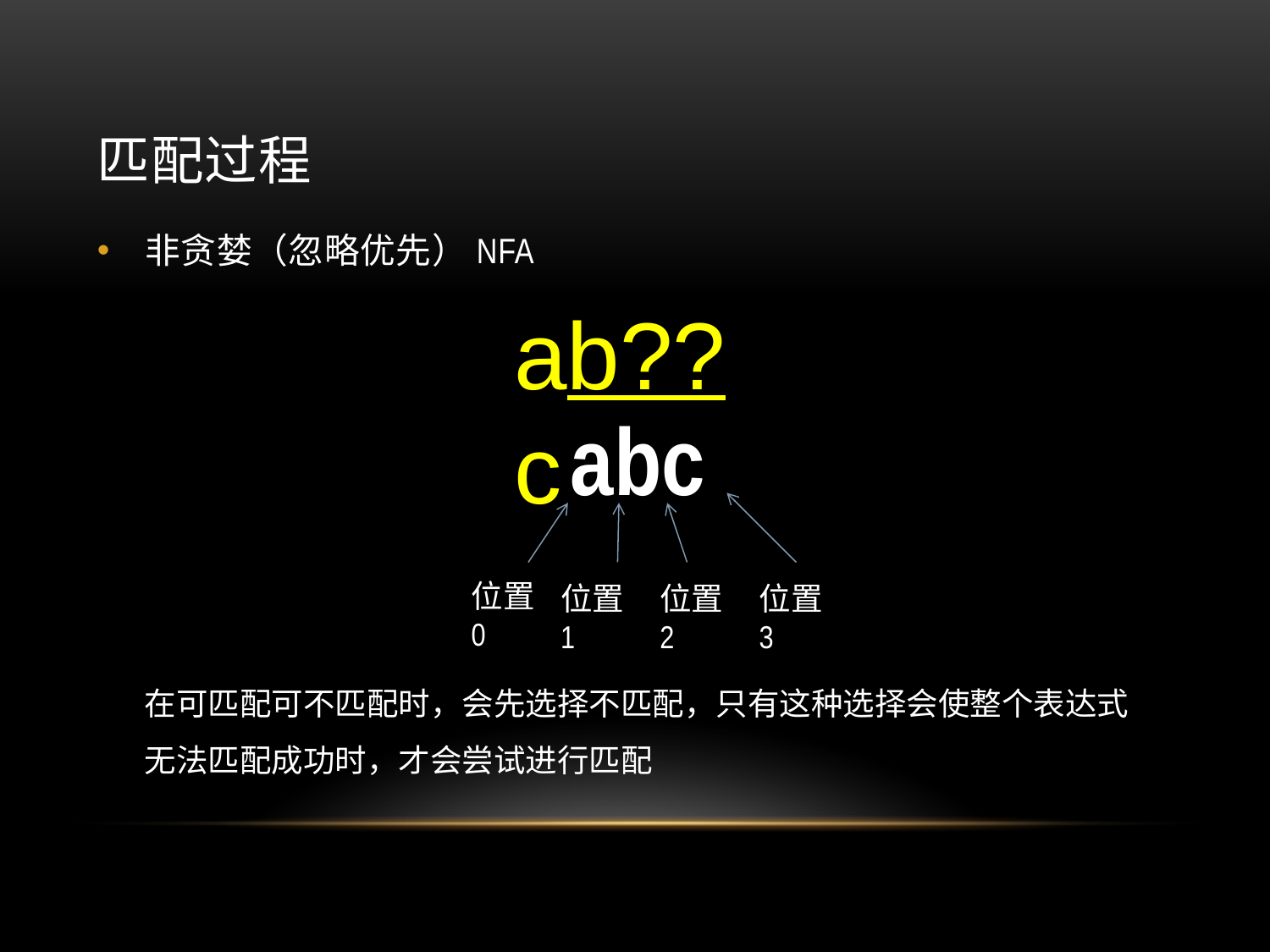

# 匹配过程
非贪婪（忽略优先）NFA
ab??c
abc
位置0
位置1
位置2
位置3
在可匹配可不匹配时，会先选择不匹配，只有这种选择会使整个表达式无法匹配成功时，才会尝试进行匹配